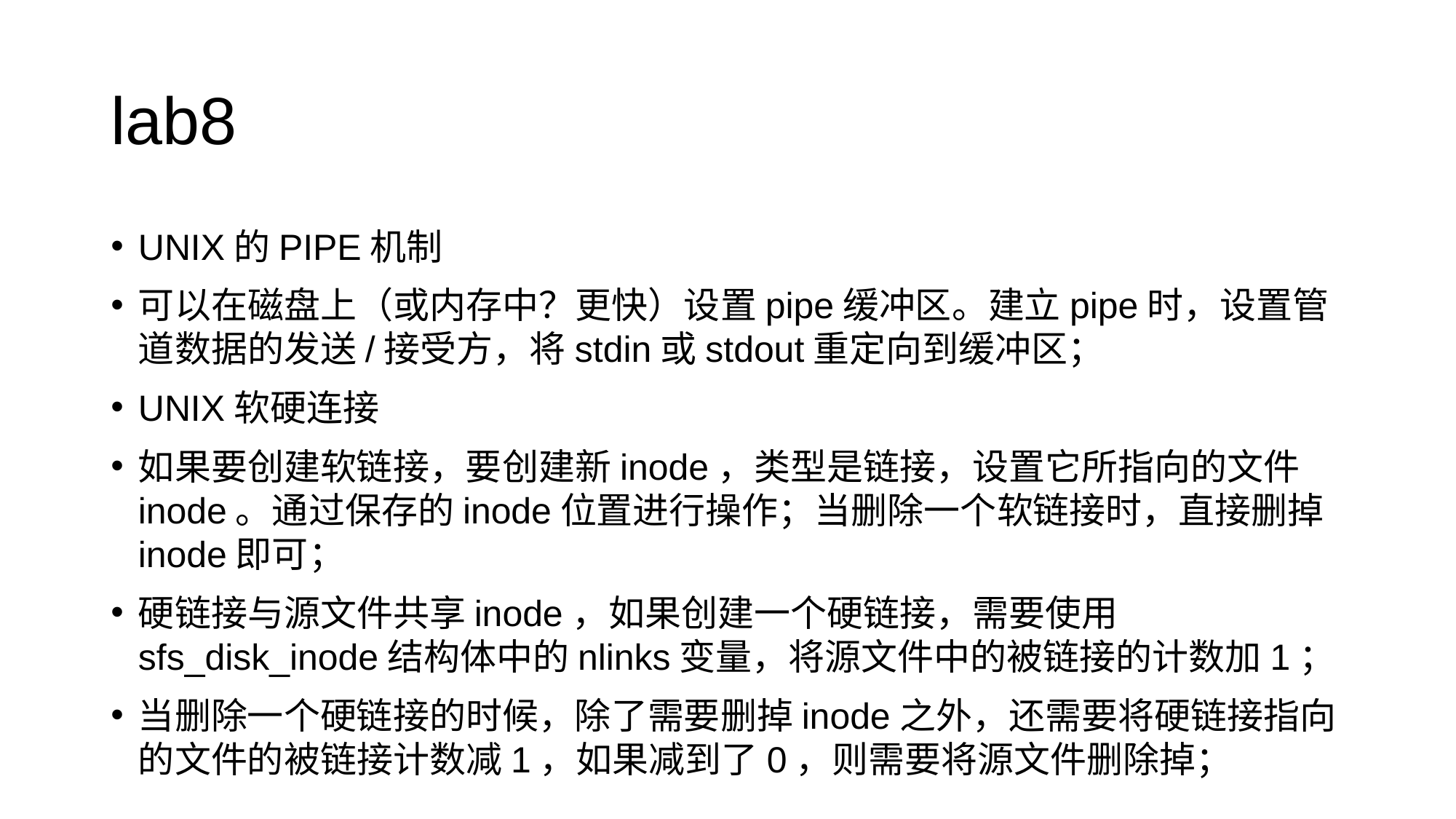

# lab8
UNIX的PIPE机制
可以在磁盘上（或内存中？更快）设置pipe缓冲区。建立pipe时，设置管道数据的发送/接受方，将stdin或stdout重定向到缓冲区；
UNIX软硬连接
如果要创建软链接，要创建新inode，类型是链接，设置它所指向的文件inode。通过保存的inode位置进行操作；当删除一个软链接时，直接删掉inode即可；
硬链接与源文件共享inode，如果创建一个硬链接，需要使用sfs_disk_inode结构体中的nlinks变量，将源文件中的被链接的计数加1；
当删除一个硬链接的时候，除了需要删掉inode之外，还需要将硬链接指向的文件的被链接计数减1，如果减到了0，则需要将源文件删除掉；